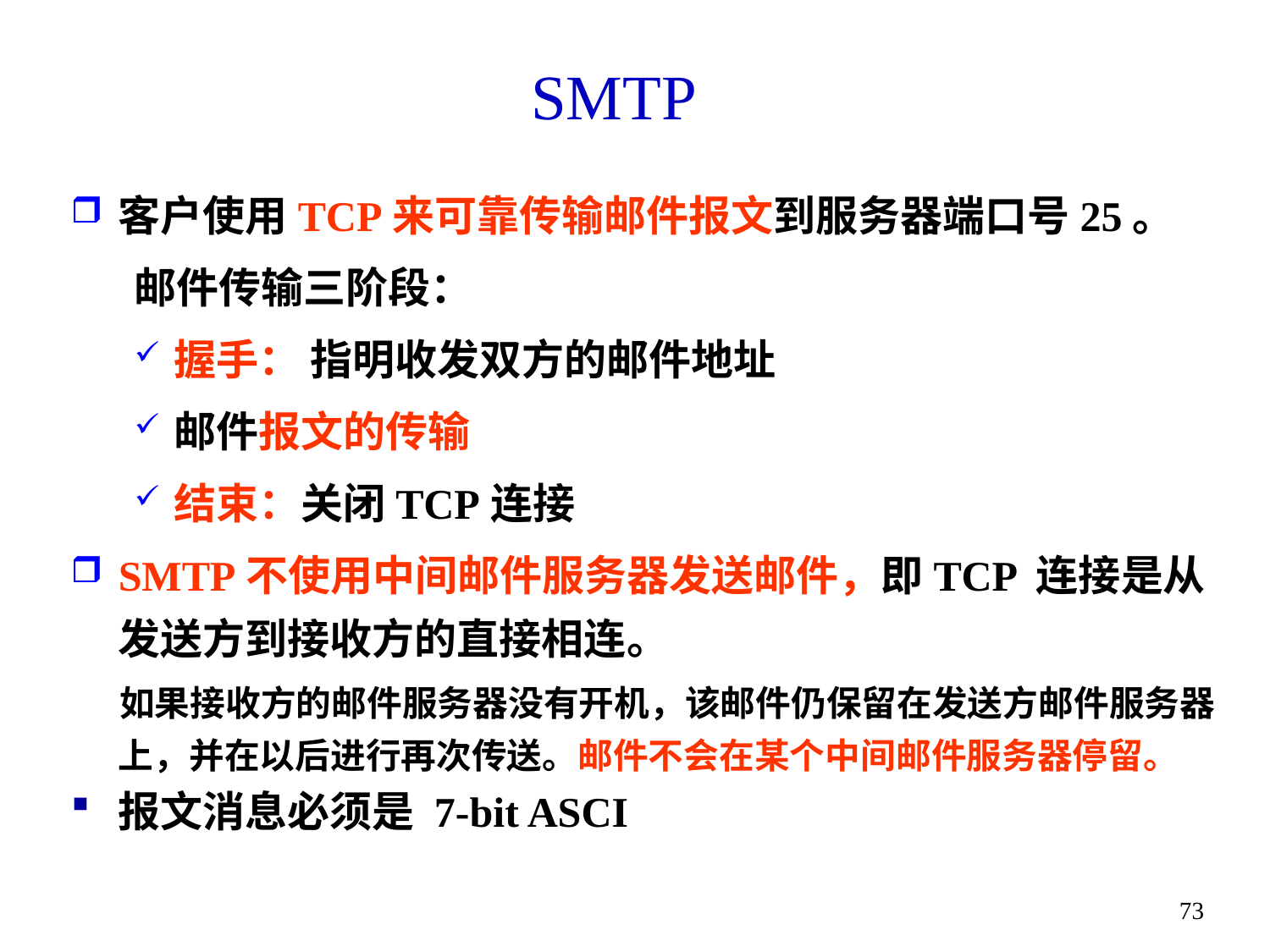

# SMTP
客户使用TCP来可靠传输邮件报文到服务器端口号25。
邮件传输三阶段：
握手： 指明收发双方的邮件地址
邮件报文的传输
结束：关闭TCP连接
SMTP不使用中间邮件服务器发送邮件，即TCP 连接是从发送方到接收方的直接相连。
     如果接收方的邮件服务器没有开机，该邮件仍保留在发送方邮件服务器上，并在以后进行再次传送。邮件不会在某个中间邮件服务器停留。
报文消息必须是 7-bit ASCI

73